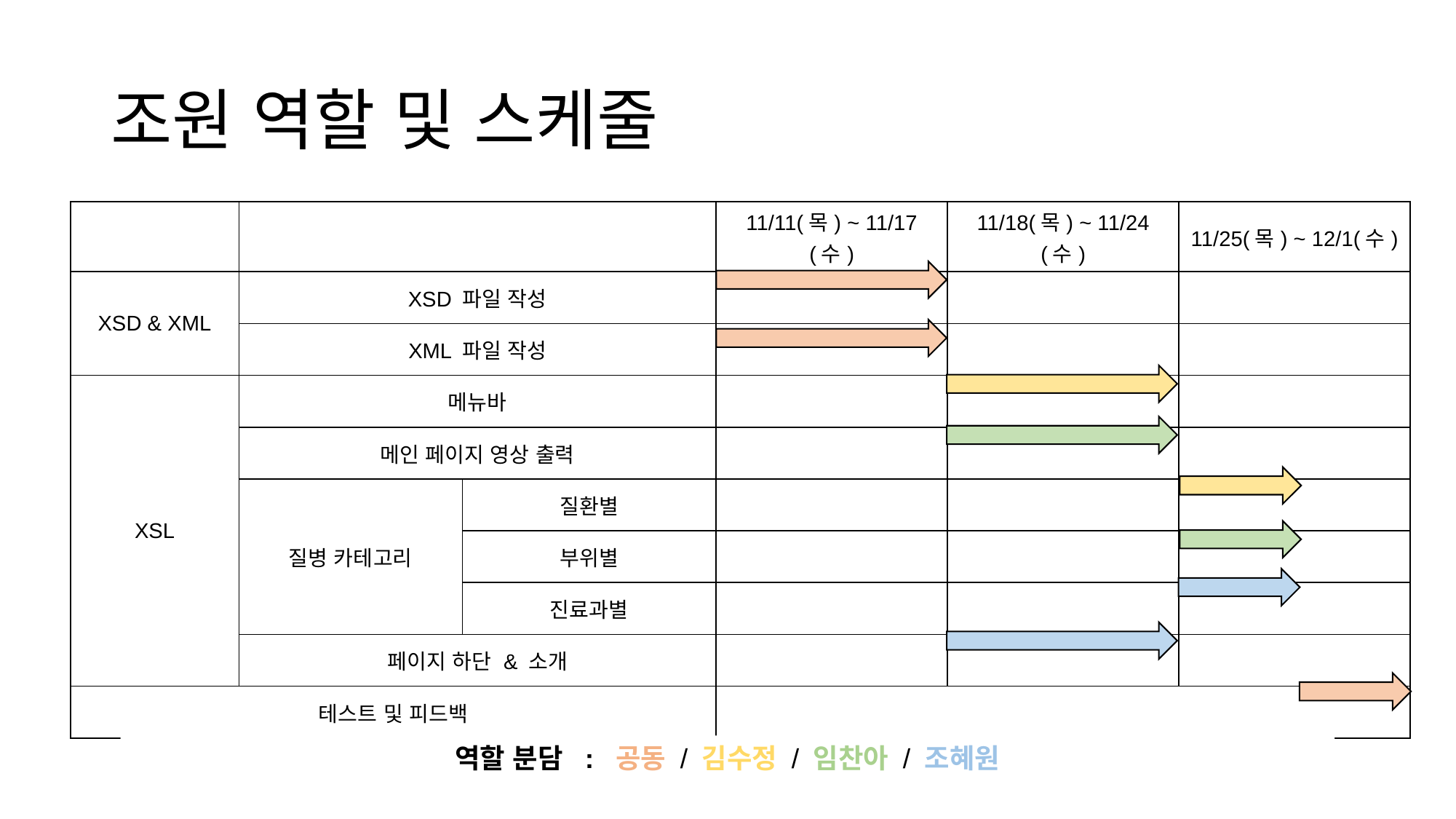

# 조원 역할 및 스케줄
|  |  |  | 11/11(목) ~ 11/17(수) | 11/18(목) ~ 11/24(수) | 11/25(목) ~ 12/1(수) |
| --- | --- | --- | --- | --- | --- |
| XSD & XML | XSD 파일 작성 |  |  |  |  |
|  | XML 파일 작성 |  |  |  |  |
| XSL | 메뉴바 |  |  |  |  |
|  | 메인 페이지 영상 출력 |  |  |  |  |
|  | 질병 카테고리 | 질환별 |  |  |  |
|  |  | 부위별 |  |  |  |
|  |  | 진료과별 |  |  |  |
|  | 페이지 하단 & 소개 |  |  |  |  |
| 테스트 및 피드백 | 연구 방향성 및 계획 재수립 |  |  |  |  |

역할 분담  :  공동 / 김수정 / 임찬아 / 조혜원